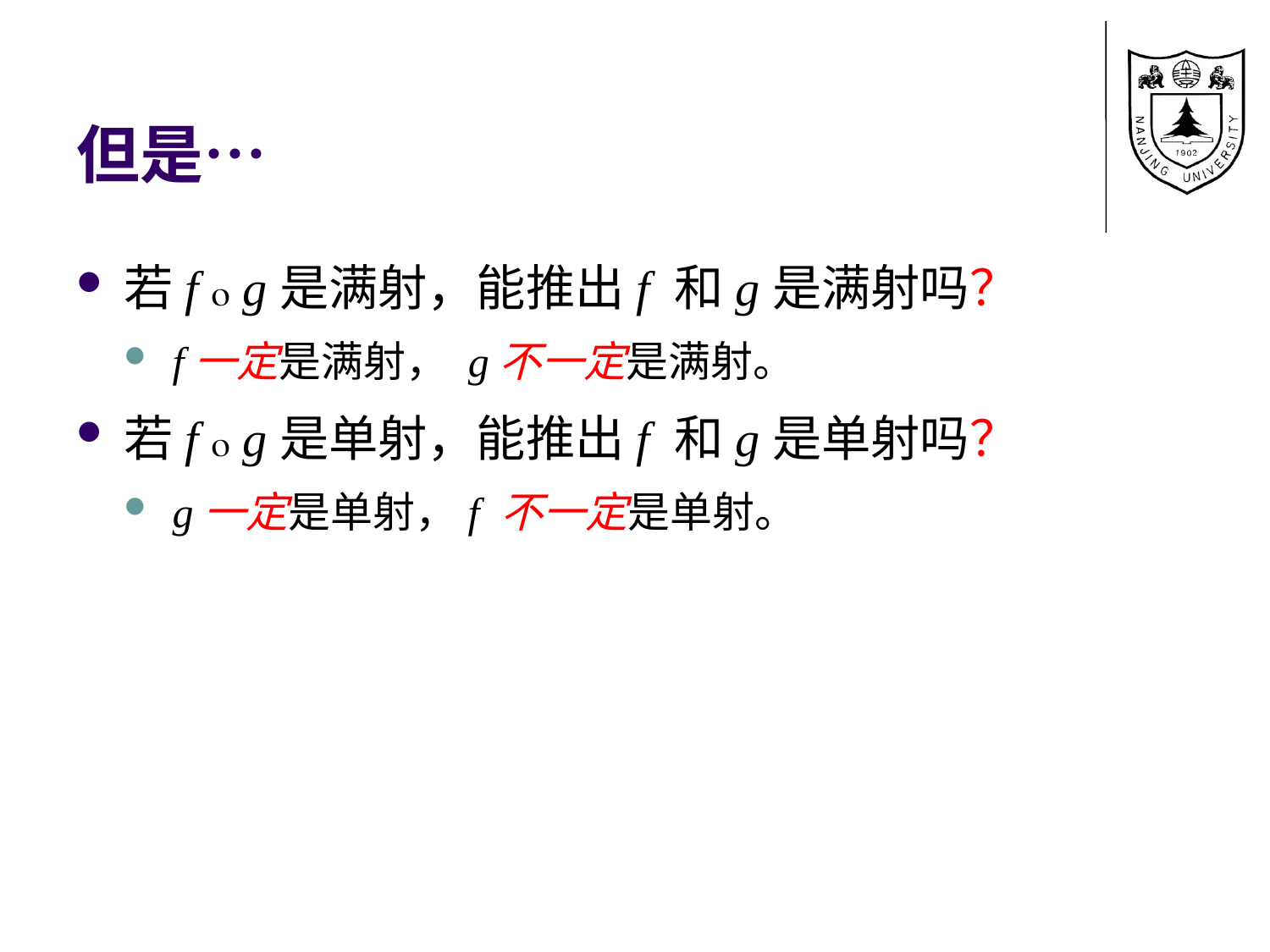

# 但是…
若f ο g是满射，能推出f 和g是满射吗？
f一定是满射， g不一定是满射。
若f ο g是单射，能推出f 和g是单射吗？
g一定是单射，f 不一定是单射。